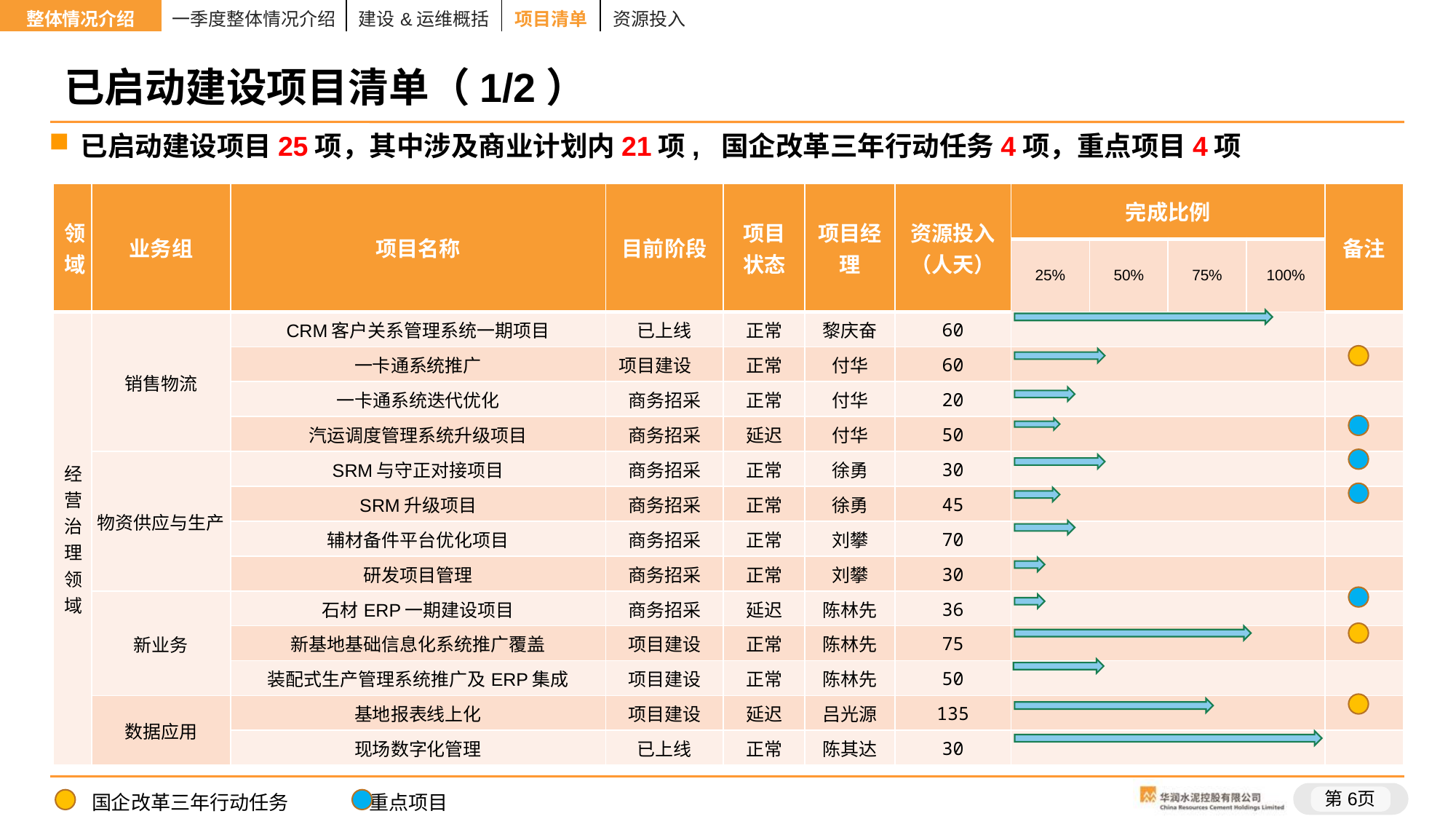

| 整体情况介绍 | 一季度整体情况介绍 | 建设&运维概括 | 项目清单 | 资源投入 |  |  |  |  |
| --- | --- | --- | --- | --- | --- | --- | --- | --- |
# 已启动建设项目清单（1/2）
已启动建设项目25项，其中涉及商业计划内21项,  国企改革三年行动任务4项，重点项目4项

| 领域 | 业务组 | 项目名称 | 目前阶段 | 项目状态 | 项目经理 | 资源投入（人天） | 完成比例 |  |  |  | 备注 |
| --- | --- | --- | --- | --- | --- | --- | --- | --- | --- | --- | --- |
|  |  |  |  |  |  |  | 25% | 50% | 75% | 100% |  |
| 经营治理领域 | 销售物流 | CRM客户关系管理系统一期项目 | 已上线 | 正常 | 黎庆奋 | 60 |  |  |  |  |  |
|  |  | 一卡通系统推广 | 项目建设 | 正常 | 付华 | 60 |  |  |  |  |  |
|  |  | 一卡通系统迭代优化 | 商务招采 | 正常 | 付华 | 20 |  |  |  |  |  |
|  |  | 汽运调度管理系统升级项目 | 商务招采 | 延迟 | 付华 | 50 |  |  |  |  |  |
|  | 物资供应与生产 | SRM与守正对接项目 | 商务招采 | 正常 | 徐勇 | 30 |  |  |  |  |  |
|  |  | SRM升级项目 | 商务招采 | 正常 | 徐勇 | 45 |  |  |  |  |  |
|  |  | 辅材备件平台优化项目 | 商务招采 | 正常 | 刘攀 | 70 |  |  |  |  |  |
|  |  | 研发项目管理 | 商务招采 | 正常 | 刘攀 | 30 |  |  |  |  |  |
|  | 新业务 | 石材ERP一期建设项目 | 商务招采 | 延迟 | 陈林先 | 36 |  |  |  |  |  |
|  |  | 新基地基础信息化系统推广覆盖 | 项目建设 | 正常 | 陈林先 | 75 |  |  |  |  |  |
|  |  | 装配式生产管理系统推广及ERP集成 | 项目建设 | 正常 | 陈林先 | 50 |  |  |  |  |  |
|  | 数据应用 | 基地报表线上化 | 项目建设 | 延迟 | 吕光源 | 135 |  |  |  |  |  |
|  |  | 现场数字化管理 | 已上线 | 正常 | 陈其达 | 30 |  |  |  |  |  |

   国企改革三年行动任务	                 重点项目